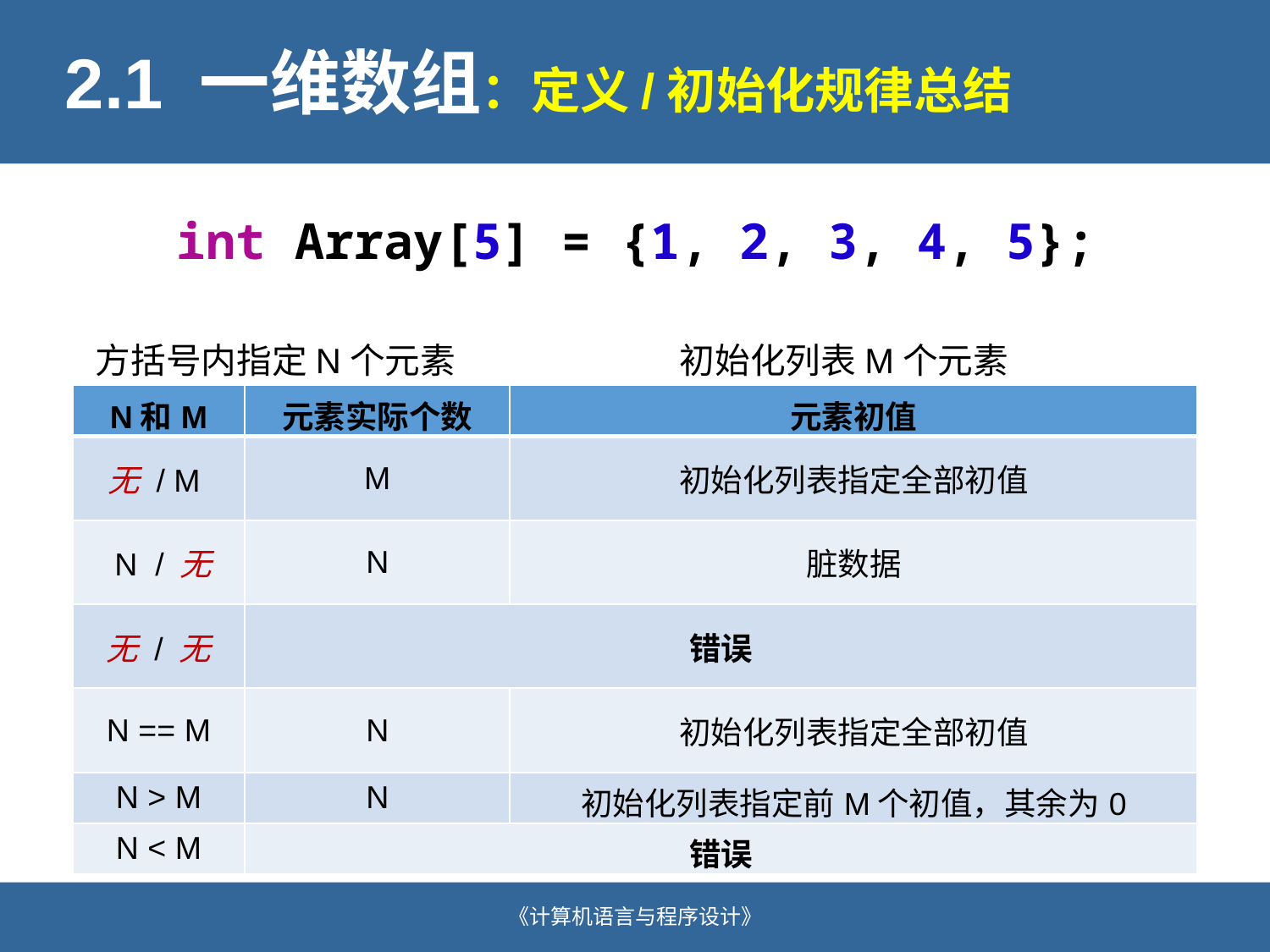

# 2.1 一维数组：定义/初始化规律总结
int Array[5] = {1, 2, 3, 4, 5};
方括号内指定N个元素
初始化列表M个元素
| N和M | 元素实际个数 | 元素初值 |
| --- | --- | --- |
| 无 / M | M | 初始化列表指定全部初值 |
| N / 无 | N | 脏数据 |
| 无 / 无 | 错误 |  |
| N == M | N | 初始化列表指定全部初值 |
| N > M | N | 初始化列表指定前M个初值，其余为0 |
| N < M | 错误 |  |

《计算机语言与程序设计》
31